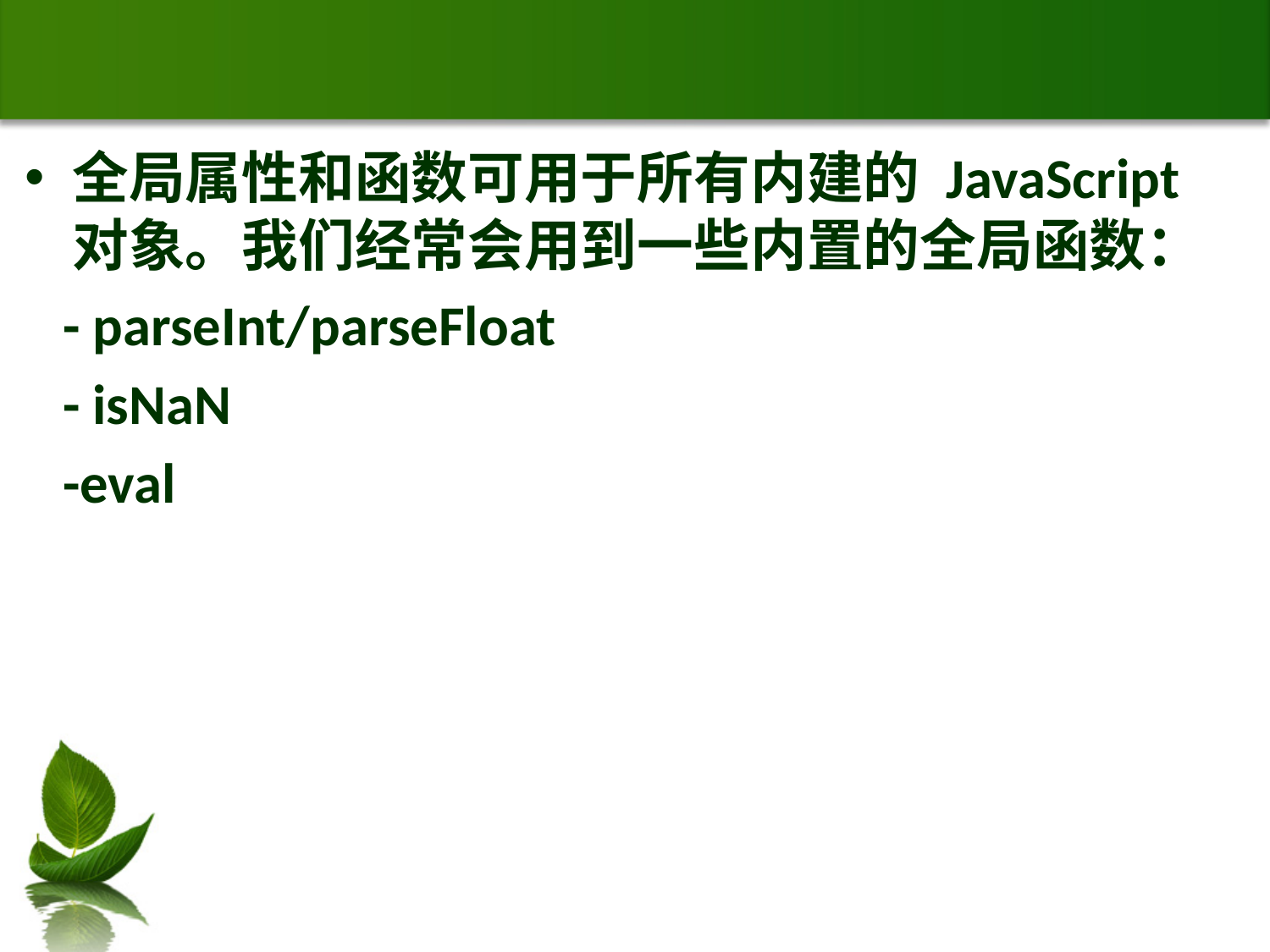

#
全局属性和函数可用于所有内建的 JavaScript 对象。我们经常会用到一些内置的全局函数：
   - parseInt/parseFloat
   - isNaN
   -eval